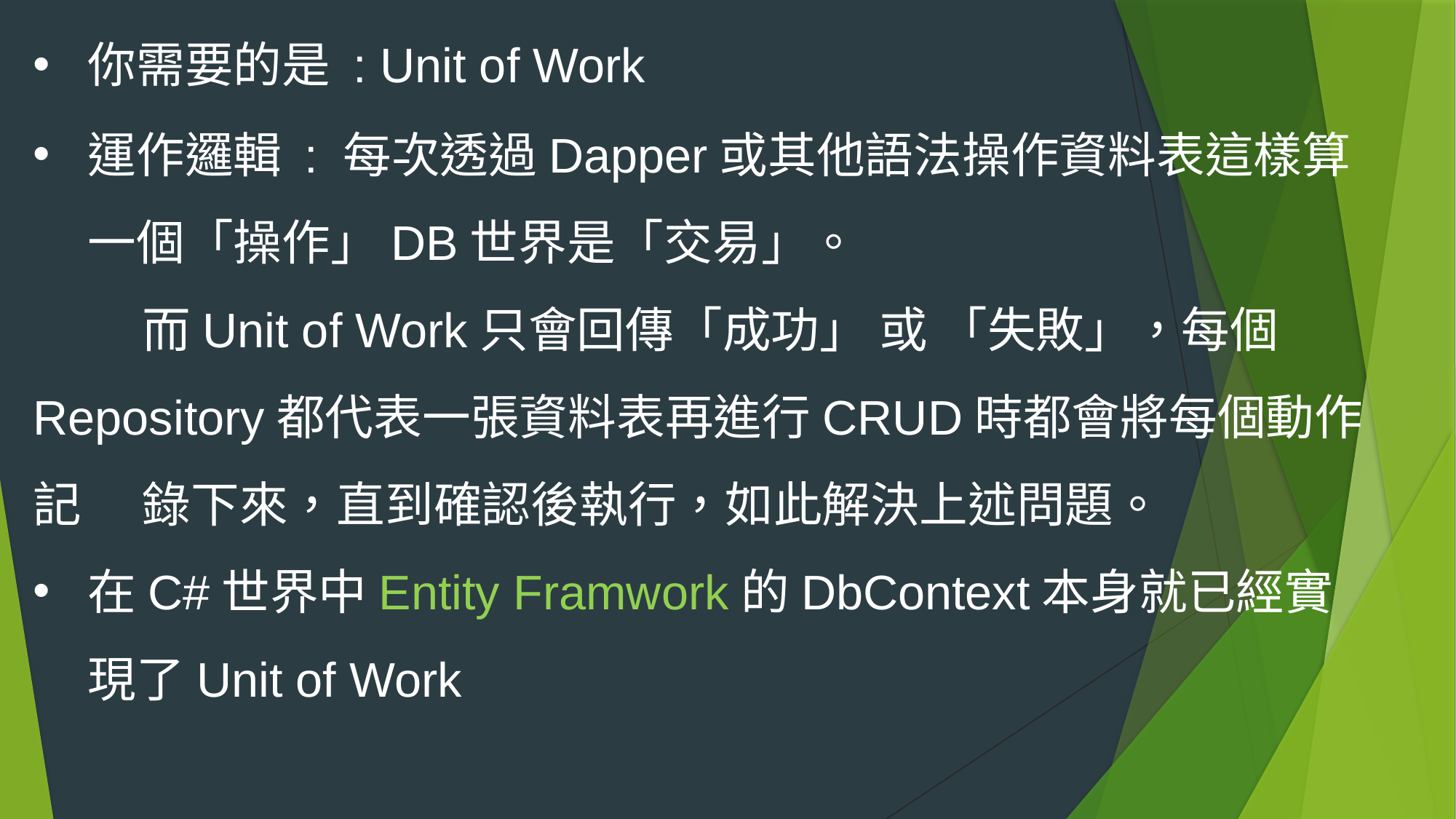

你需要的是 : Unit of Work
運作邏輯 : 每次透過Dapper或其他語法操作資料表這樣算一個「操作」DB世界是「交易」。
	而Unit of Work只會回傳「成功」 或 「失敗」，每個	Repository都代表一張資料表再進行CRUD時都會將每個動作記	錄下來，直到確認後執行，如此解決上述問題。
在C#世界中Entity Framwork的DbContext本身就已經實現了Unit of Work